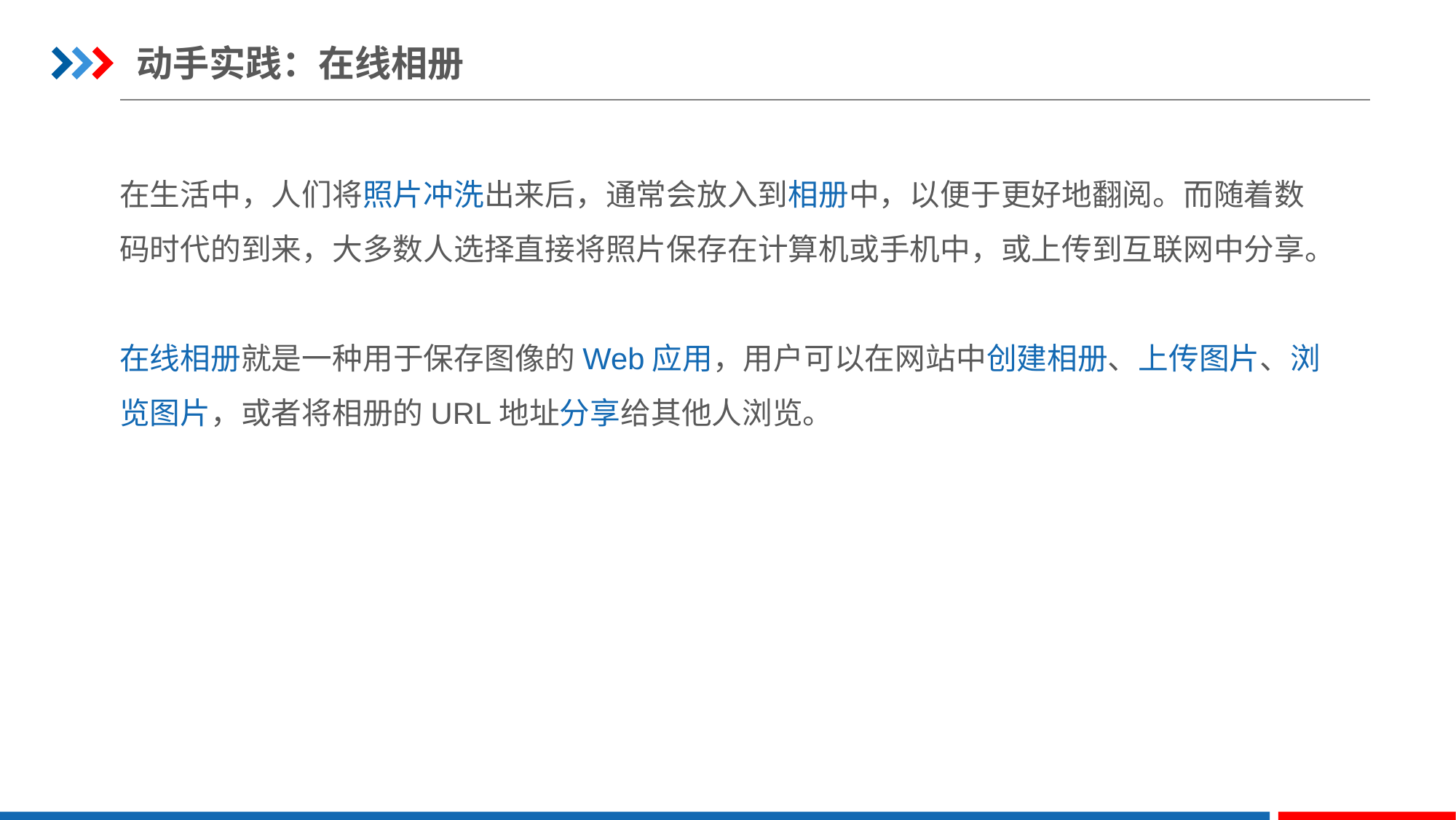

动手实践：在线相册
在生活中，人们将照片冲洗出来后，通常会放入到相册中，以便于更好地翻阅。而随着数码时代的到来，大多数人选择直接将照片保存在计算机或手机中，或上传到互联网中分享。

在线相册就是一种用于保存图像的Web应用，用户可以在网站中创建相册、上传图片、浏览图片，或者将相册的URL地址分享给其他人浏览。